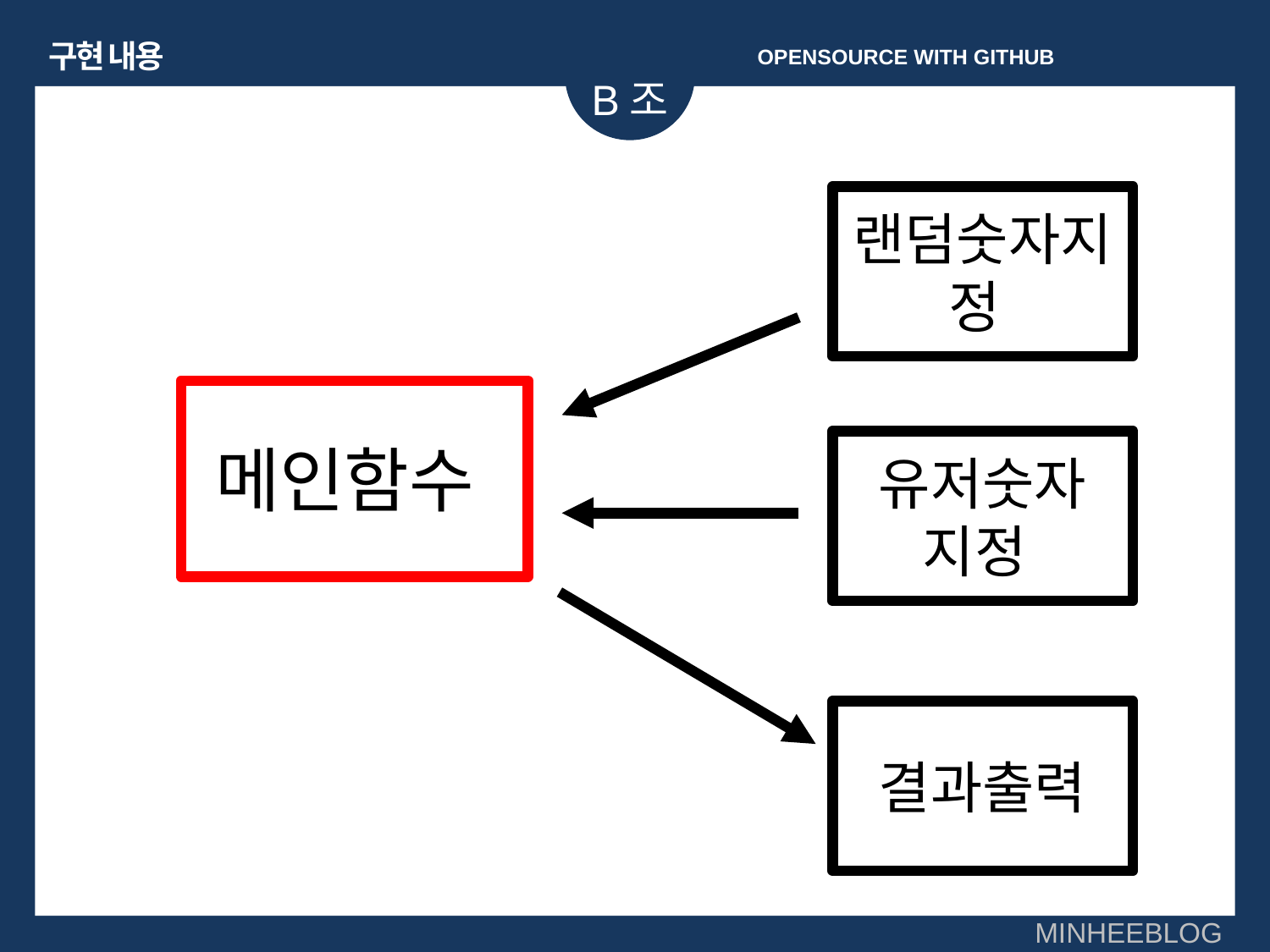

구현 내용
OPENSOURCE WITH GITHUB
B조

랜덤숫자지정
소제목

메인함수
유저숫자
지정
결과출력
MINHEEBLOG